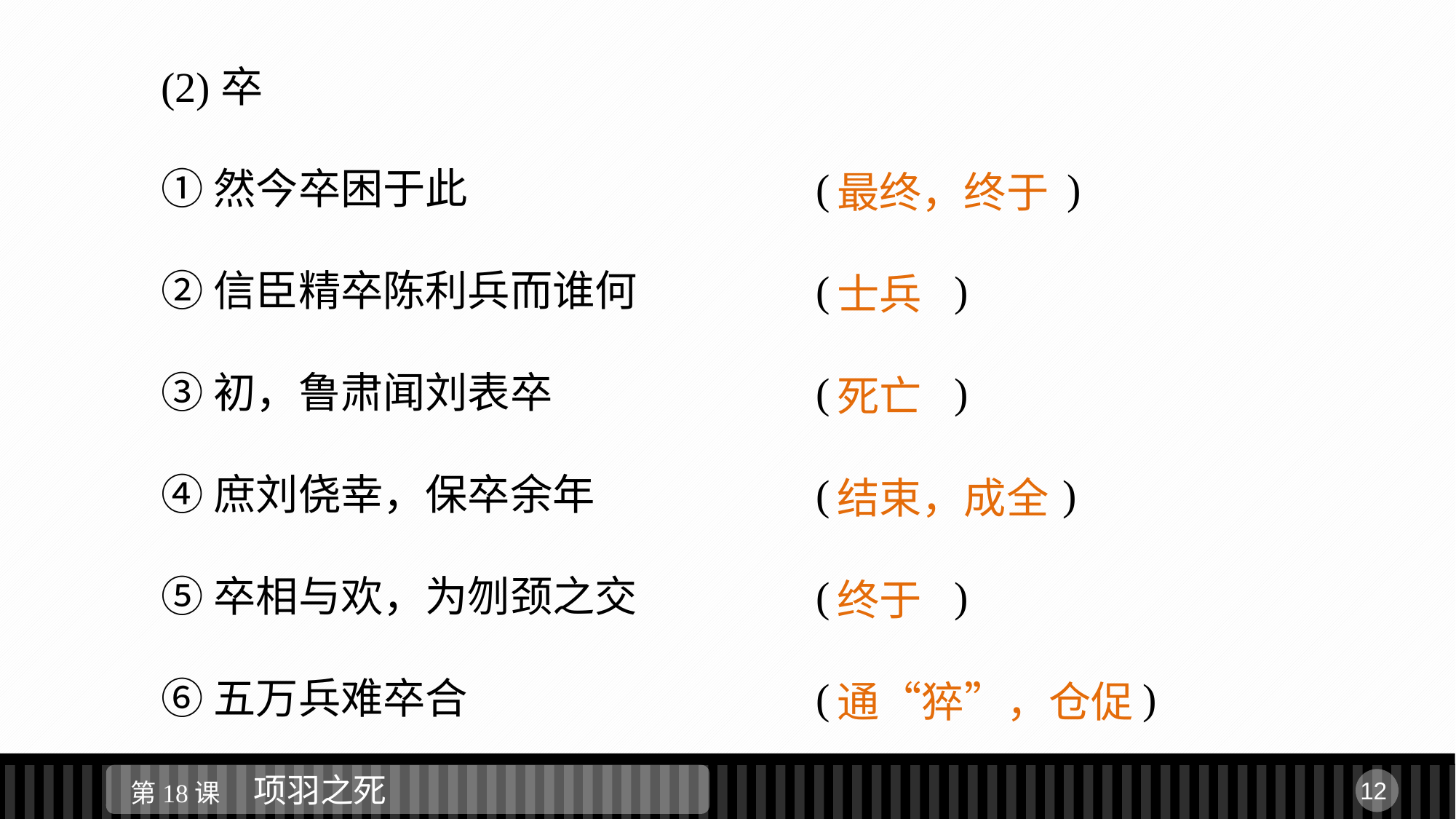

(2)卒
①然今卒困于此				(　     　　　)
②信臣精卒陈利兵而谁何		(　　  )
③初，鲁肃闻刘表卒			(　　  )
④庶刘侥幸，保卒余年			(　　         　)
⑤卒相与欢，为刎颈之交		(　　  )
⑥五万兵难卒合				(　　             　　)
最终，终于
士兵
死亡
结束，成全
终于
通“猝”，仓促